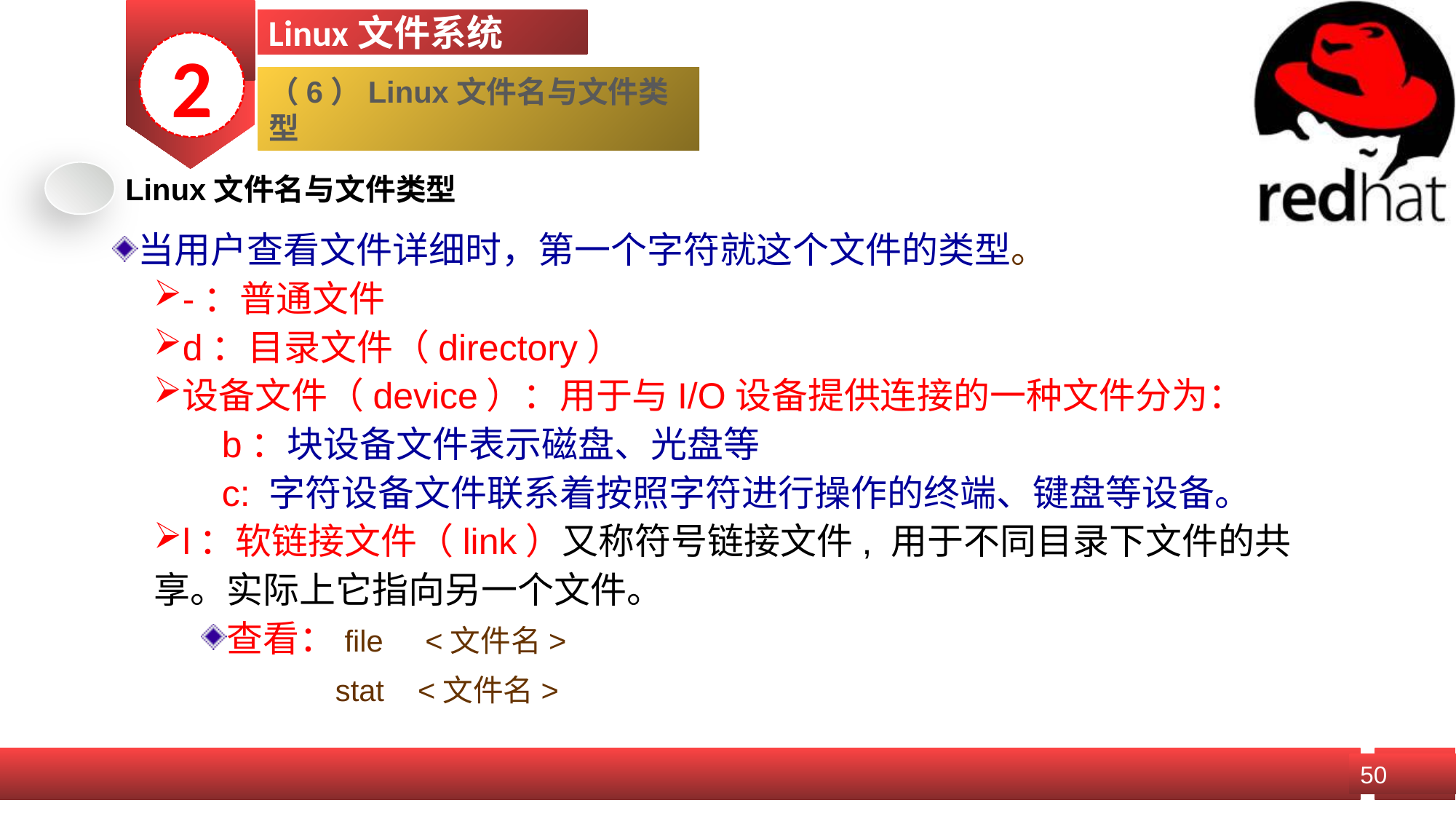

Linux文件系统
2
（6）Linux文件名与文件类型

Linux文件名与文件类型
当用户查看文件详细时，第一个字符就这个文件的类型。
-：普通文件
d：目录文件（directory）
设备文件（device）：用于与I/O设备提供连接的一种文件分为：
	b：块设备文件表示磁盘、光盘等
	c: 字符设备文件联系着按照字符进行操作的终端、键盘等设备。
l：软链接文件（link）又称符号链接文件, 用于不同目录下文件的共享。实际上它指向另一个文件。
查看：file     <文件名>
                stat    <文件名>